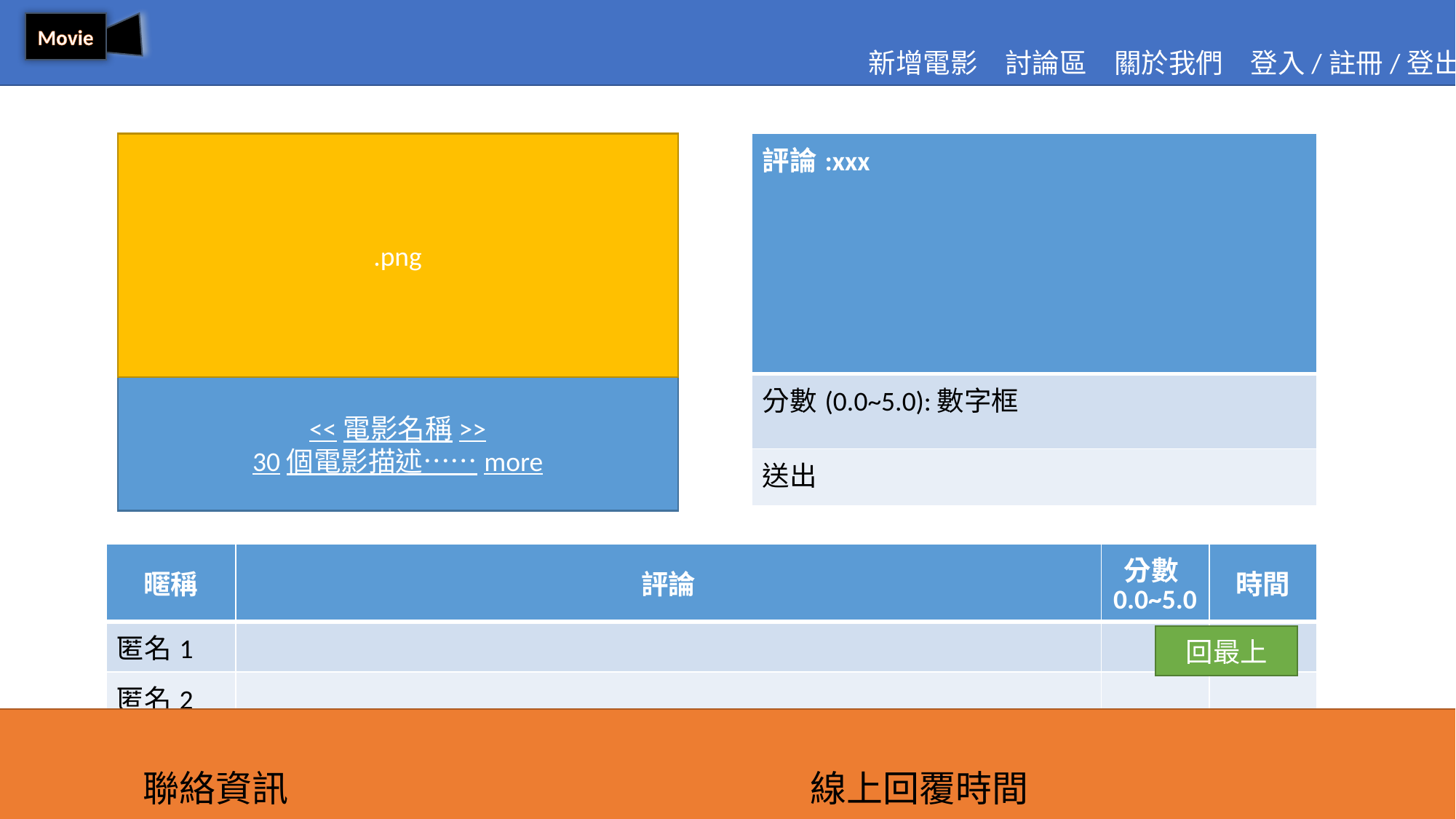

Movie

新增電影　討論區　關於我們　登入/註冊/登出
.png
<<電影名稱>>
30個電影描述……more
| 評論:xxx |
| --- |
| 分數(0.0~5.0):數字框 |
| 送出 |
| 暱稱 | 評論 | 分數0.0~5.0 | 時間 |
| --- | --- | --- | --- |
| 匿名1 |  |  |  |
| 匿名2 |  |  |  |
回最上

聯絡資訊
IG　FaceBook　gmail　github
 線上回覆時間
9:00 ~ 18:00